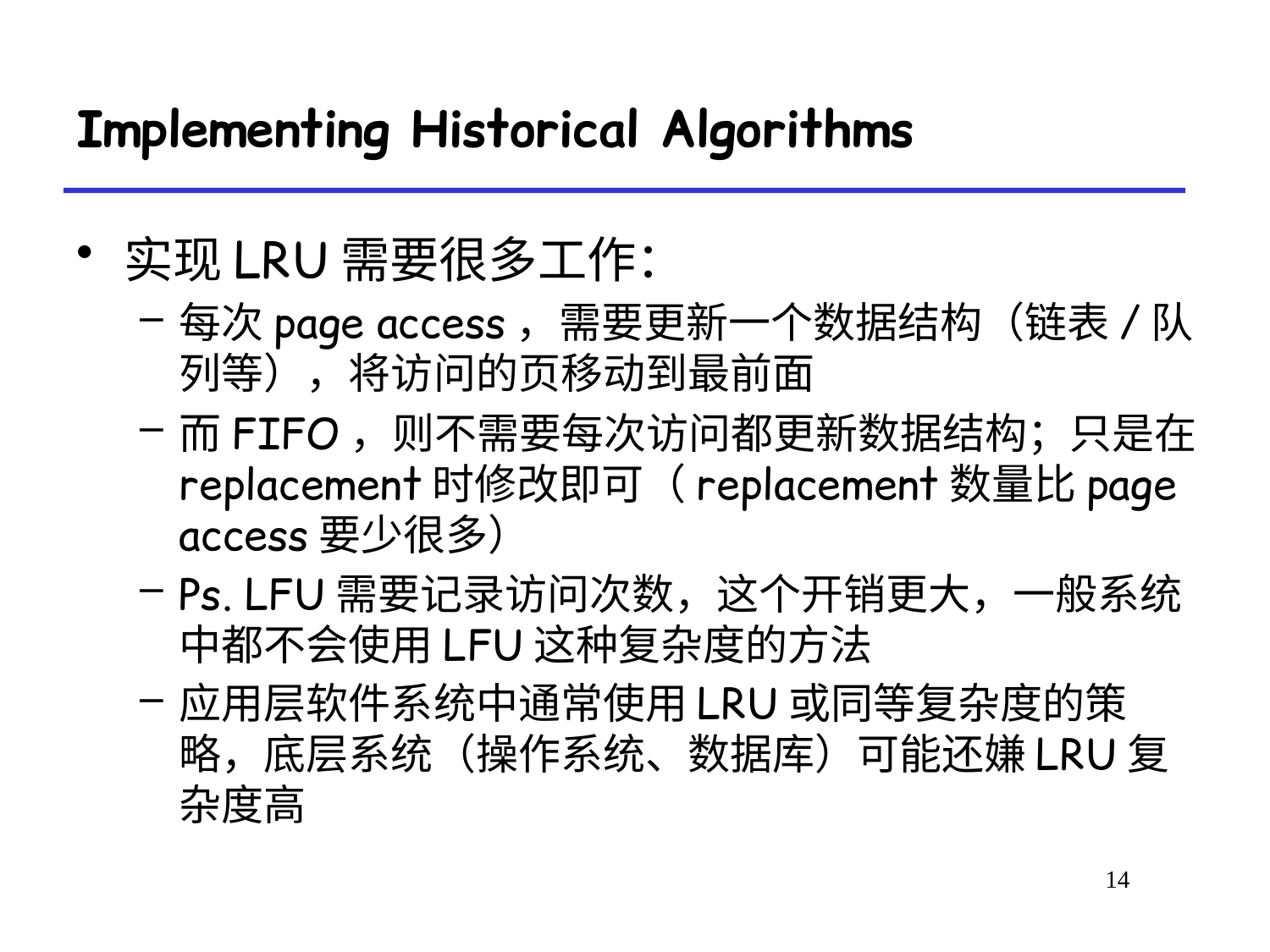

# Implementing Historical Algorithms
实现LRU需要很多工作：
每次page access，需要更新一个数据结构（链表/队列等），将访问的页移动到最前面
而FIFO，则不需要每次访问都更新数据结构；只是在replacement时修改即可（replacement数量比page access要少很多）
Ps. LFU需要记录访问次数，这个开销更大，一般系统中都不会使用LFU这种复杂度的方法
应用层软件系统中通常使用LRU或同等复杂度的策略，底层系统（操作系统、数据库）可能还嫌LRU复杂度高
14